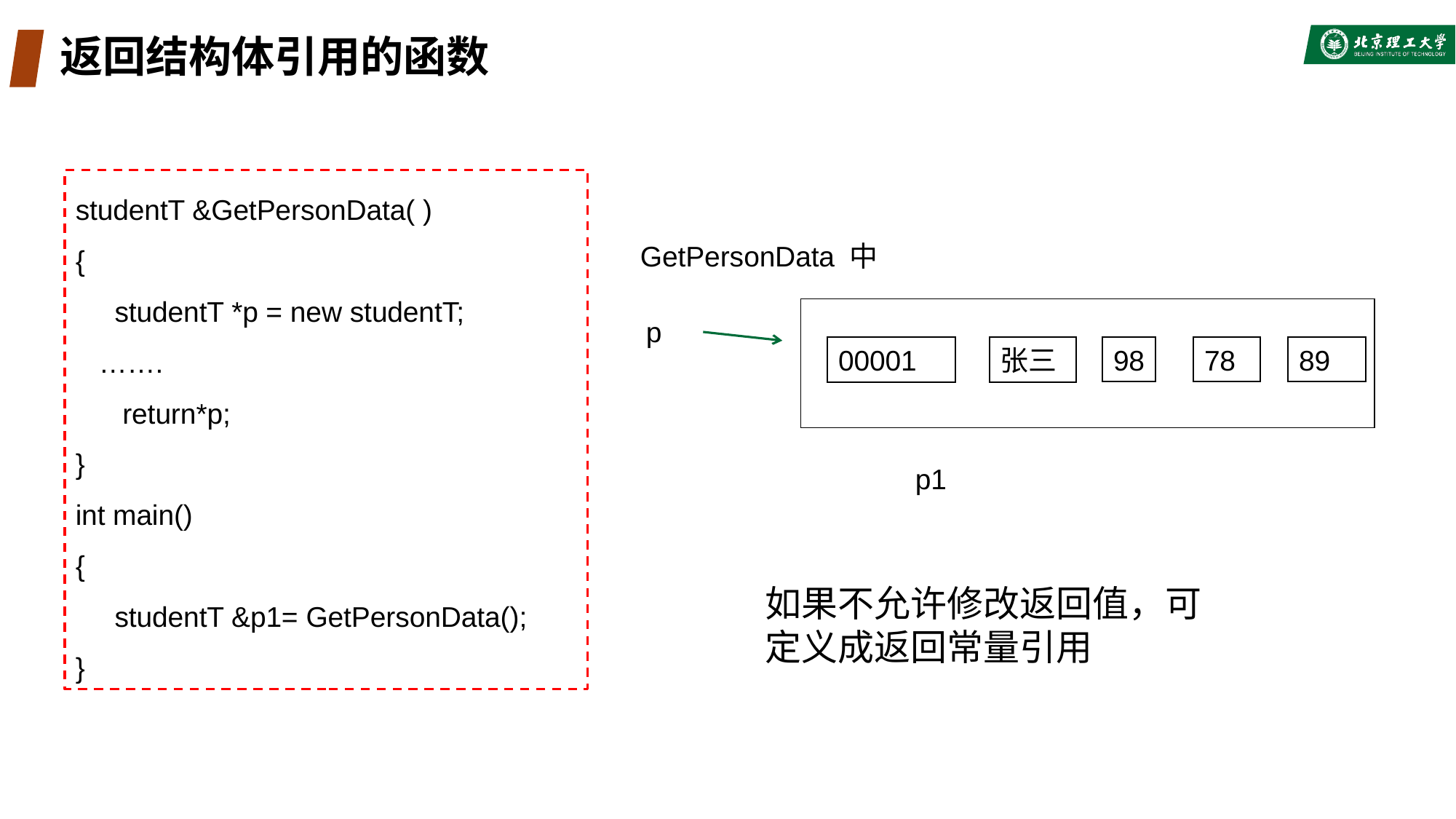

# 返回结构体引用的函数
studentT &GetPersonData( )
{
     studentT *p = new studentT;
   …….
      return*p;
}
int main()
{
     studentT &p1= GetPersonData();
}
GetPersonData 中

p
98
78
89
00001
张三
p1
如果不允许修改返回值，可定义成返回常量引用